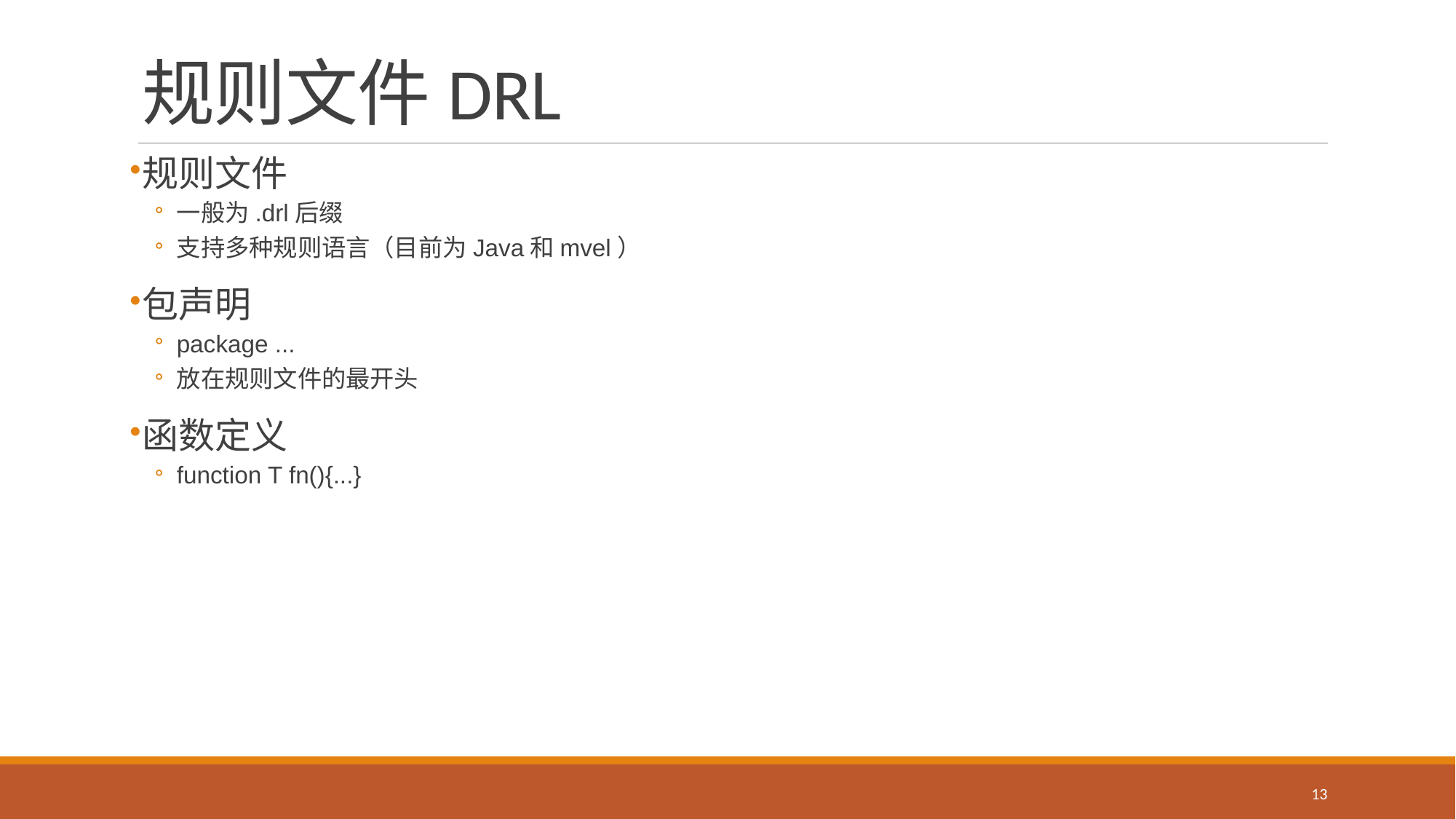

# 规则文件DRL
规则文件
一般为.drl后缀
支持多种规则语言（目前为Java和mvel）
包声明
package ...
放在规则文件的最开头
函数定义
function T fn(){...}
13